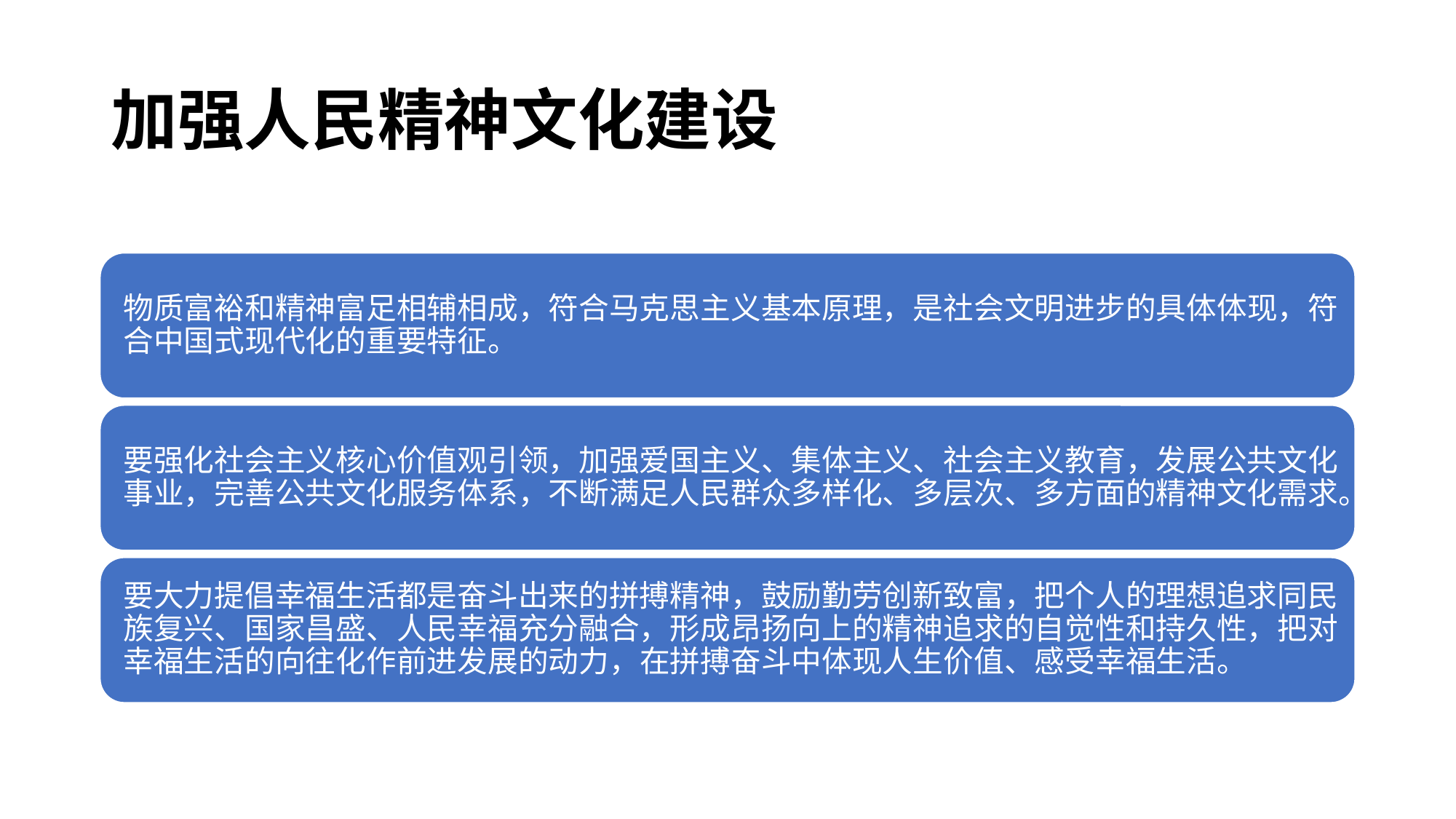

# 加强人民精神文化建设
物质富裕和精神富足相辅相成，符合马克思主义基本原理，是社会文明进步的具体体现，符合中国式现代化的重要特征。
要强化社会主义核心价值观引领，加强爱国主义、集体主义、社会主义教育，发展公共文化事业，完善公共文化服务体系，不断满足人民群众多样化、多层次、多方面的精神文化需求。
要大力提倡幸福生活都是奋斗出来的拼搏精神，鼓励勤劳创新致富，把个人的理想追求同民族复兴、国家昌盛、人民幸福充分融合，形成昂扬向上的精神追求的自觉性和持久性，把对幸福生活的向往化作前进发展的动力，在拼搏奋斗中体现人生价值、感受幸福生活。